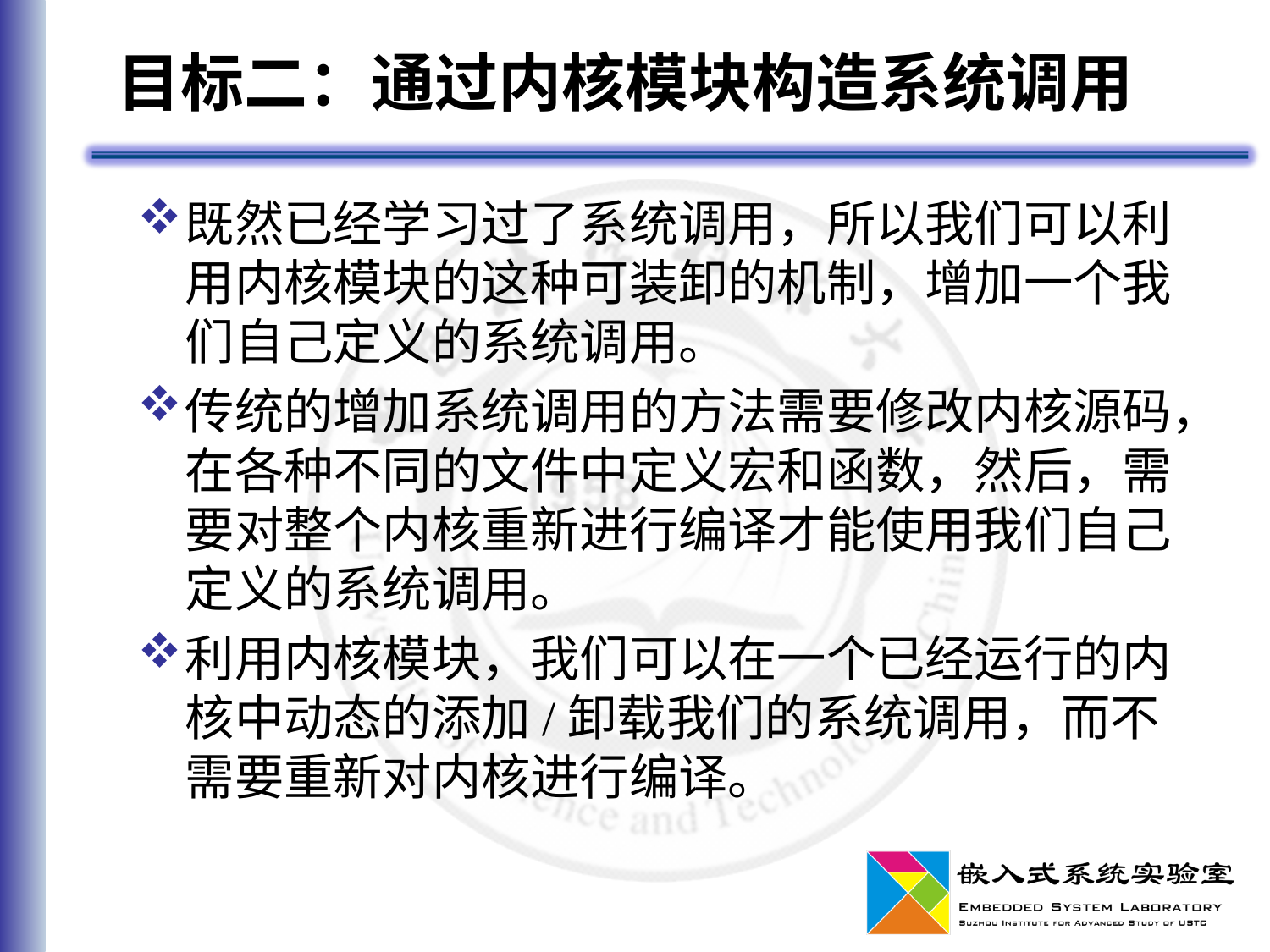

# 目标二：通过内核模块构造系统调用
既然已经学习过了系统调用，所以我们可以利用内核模块的这种可装卸的机制，增加一个我们自己定义的系统调用。
传统的增加系统调用的方法需要修改内核源码，在各种不同的文件中定义宏和函数，然后，需要对整个内核重新进行编译才能使用我们自己定义的系统调用。
利用内核模块，我们可以在一个已经运行的内核中动态的添加/卸载我们的系统调用，而不需要重新对内核进行编译。